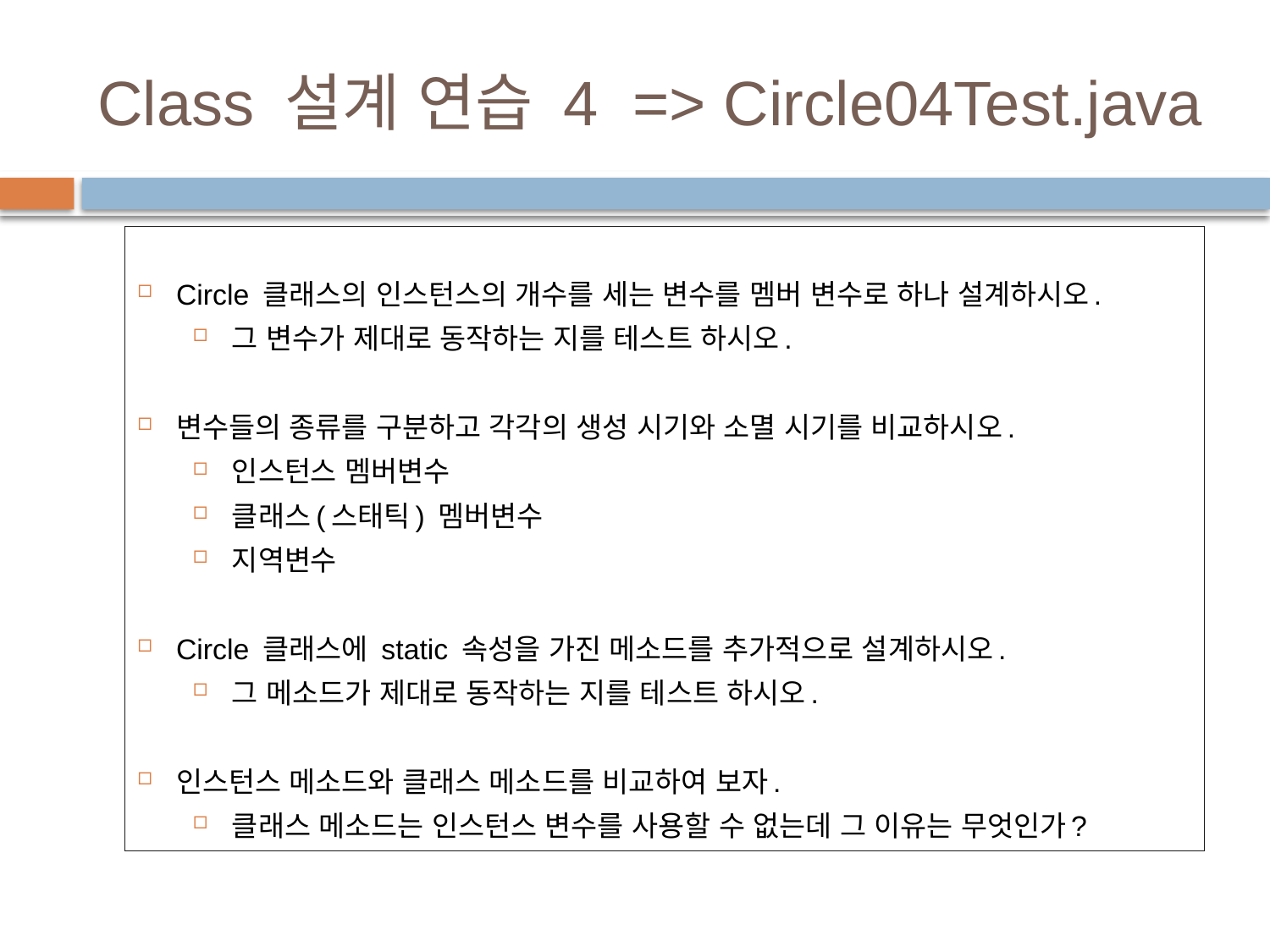

# Class 설계 연습 4  => Circle04Test.java

Circle 클래스의 인스턴스의 개수를 세는 변수를 멤버 변수로 하나 설계하시오.
그 변수가 제대로 동작하는 지를 테스트 하시오.

변수들의 종류를 구분하고 각각의 생성 시기와 소멸 시기를 비교하시오.
인스턴스 멤버변수
클래스(스태틱) 멤버변수
지역변수

Circle 클래스에 static 속성을 가진 메소드를 추가적으로 설계하시오.
그 메소드가 제대로 동작하는 지를 테스트 하시오.

인스턴스 메소드와 클래스 메소드를 비교하여 보자.
클래스 메소드는 인스턴스 변수를 사용할 수 없는데 그 이유는 무엇인가?